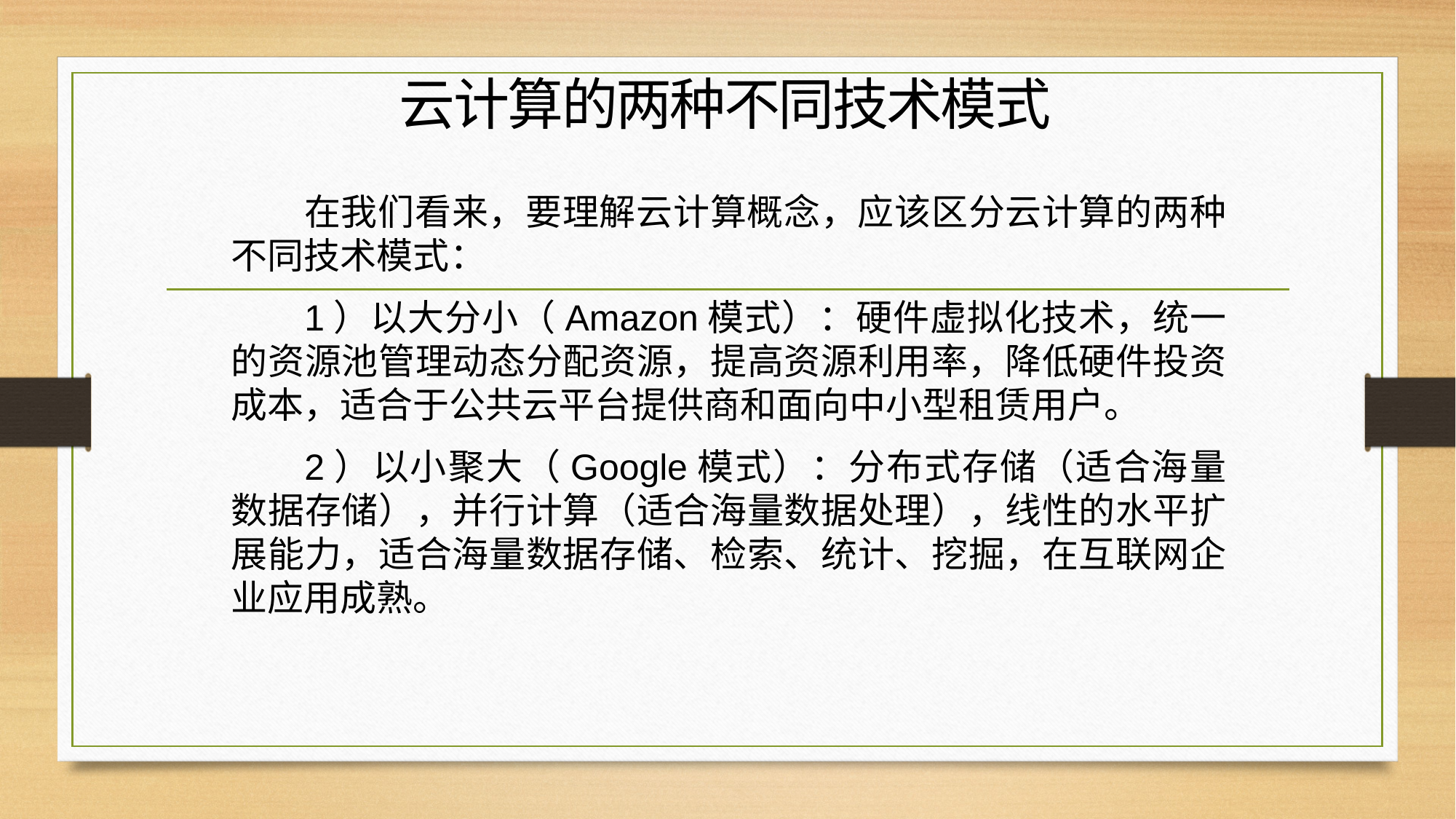

云计算的两种不同技术模式
在我们看来，要理解云计算概念，应该区分云计算的两种不同技术模式：
1）以大分小（Amazon模式）：硬件虚拟化技术，统一的资源池管理动态分配资源，提高资源利用率，降低硬件投资成本，适合于公共云平台提供商和面向中小型租赁用户。
2）以小聚大（Google模式）：分布式存储（适合海量数据存储），并行计算（适合海量数据处理），线性的水平扩展能力，适合海量数据存储、检索、统计、挖掘，在互联网企业应用成熟。